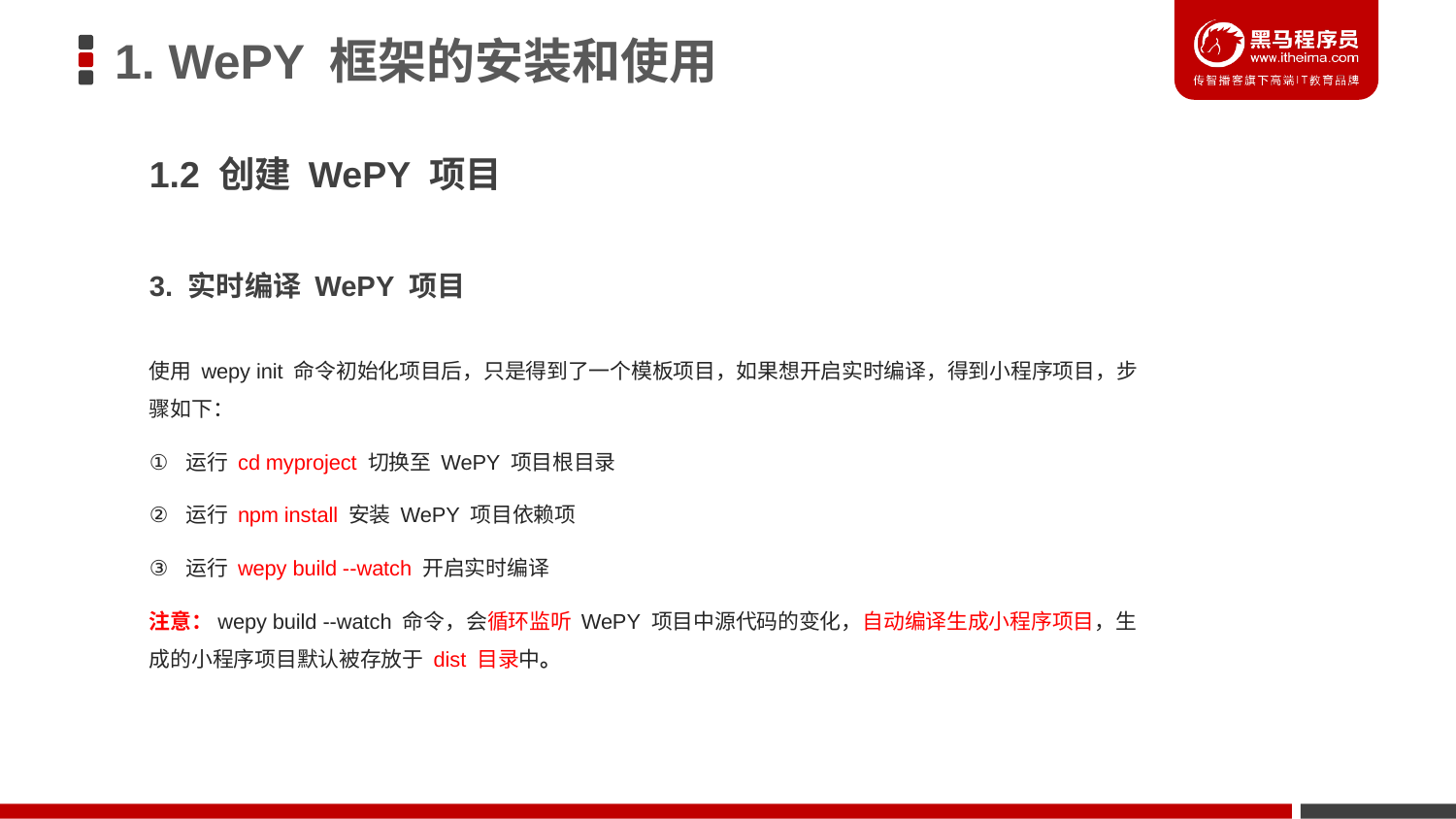

# 1. WePY 框架的安装和使用
1.2 创建 WePY 项目

3. 实时编译 WePY 项目
使用 wepy init 命令初始化项目后，只是得到了一个模板项目，如果想开启实时编译，得到小程序项目，步骤如下：
运行 cd myproject 切换至 WePY 项目根目录
运行 npm install 安装 WePY 项目依赖项
运行 wepy build --watch 开启实时编译
注意：wepy build --watch 命令，会循环监听 WePY 项目中源代码的变化，自动编译生成小程序项目，生成的小程序项目默认被存放于 dist 目录中。